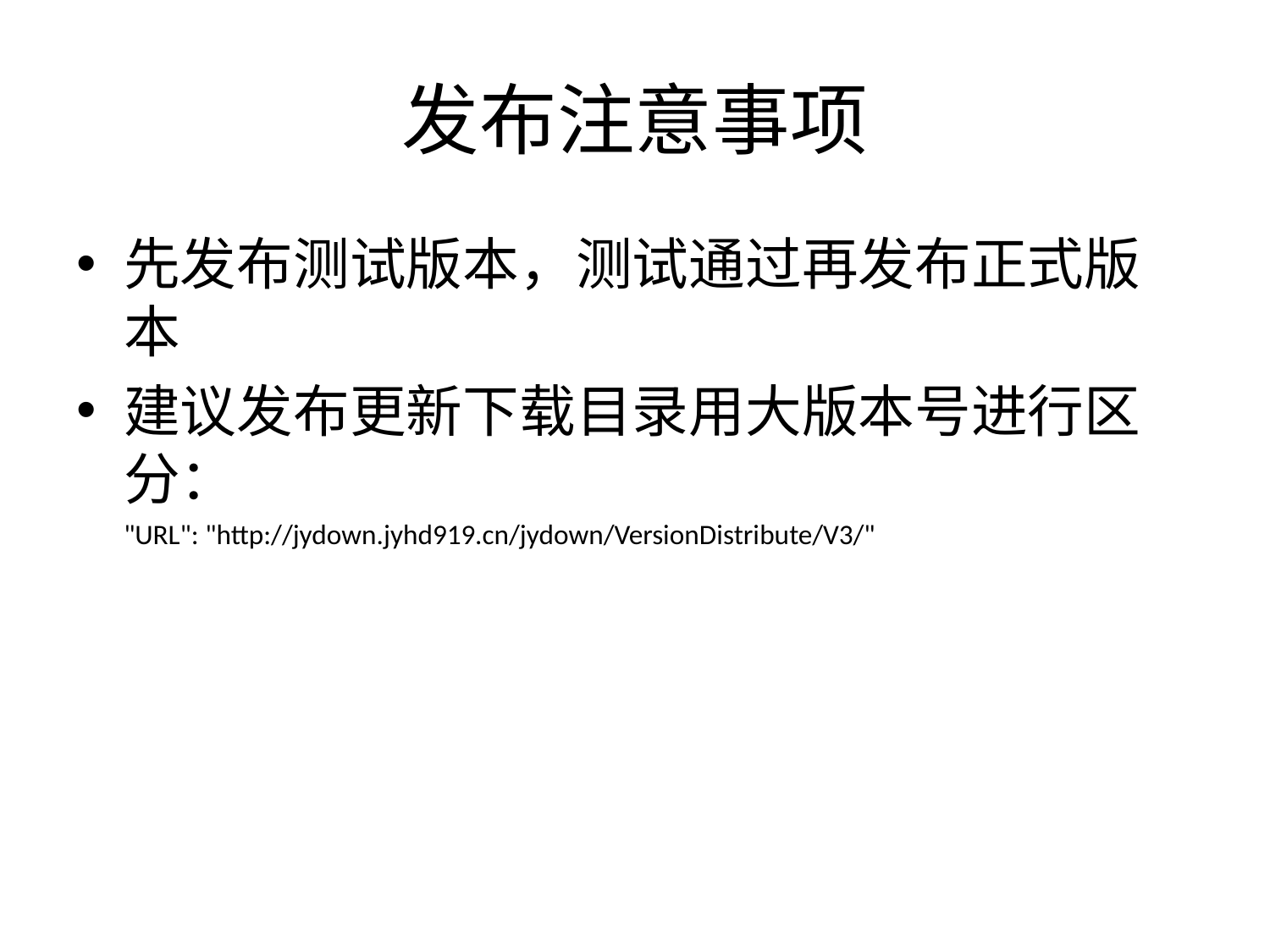

# 发布注意事项
先发布测试版本，测试通过再发布正式版本
建议发布更新下载目录用大版本号进行区分：
	"URL": "http://jydown.jyhd919.cn/jydown/VersionDistribute/V3/"